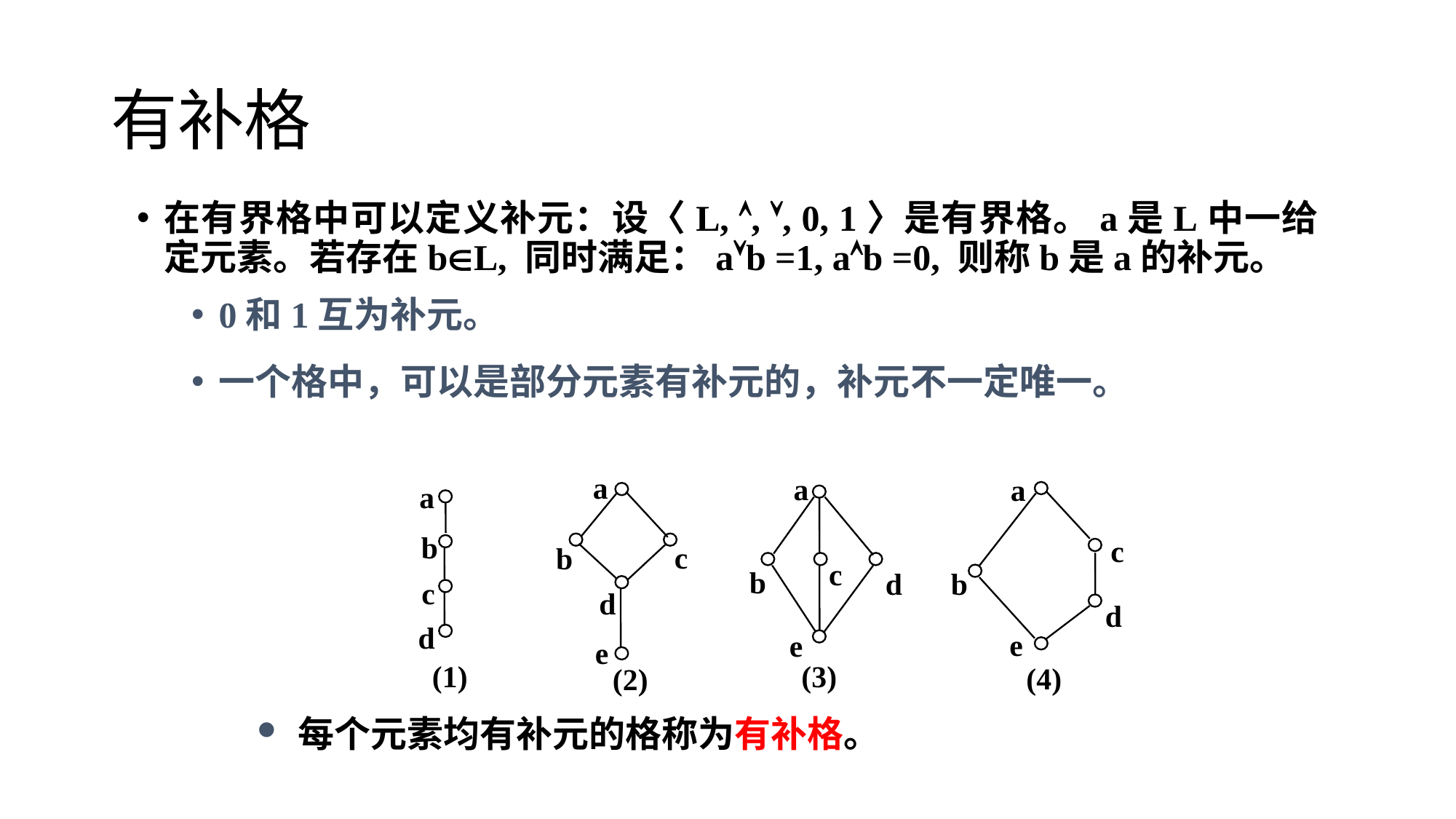

# 有补格
在有界格中可以定义补元：设〈L, ∧, ∨, 0, 1〉是有界格。a是L中一给定元素。若存在b∈L, 同时满足：a∨b =1, a∧b =0, 则称b是a的补元。
0和1互为补元。
一个格中，可以是部分元素有补元的，补元不一定唯一。
a

c
b

d

e

(2)
a

c

b
d

e

(3)
a

c

b

d

e

(4)
a

b

c

d

(1)
每个元素均有补元的格称为有补格。